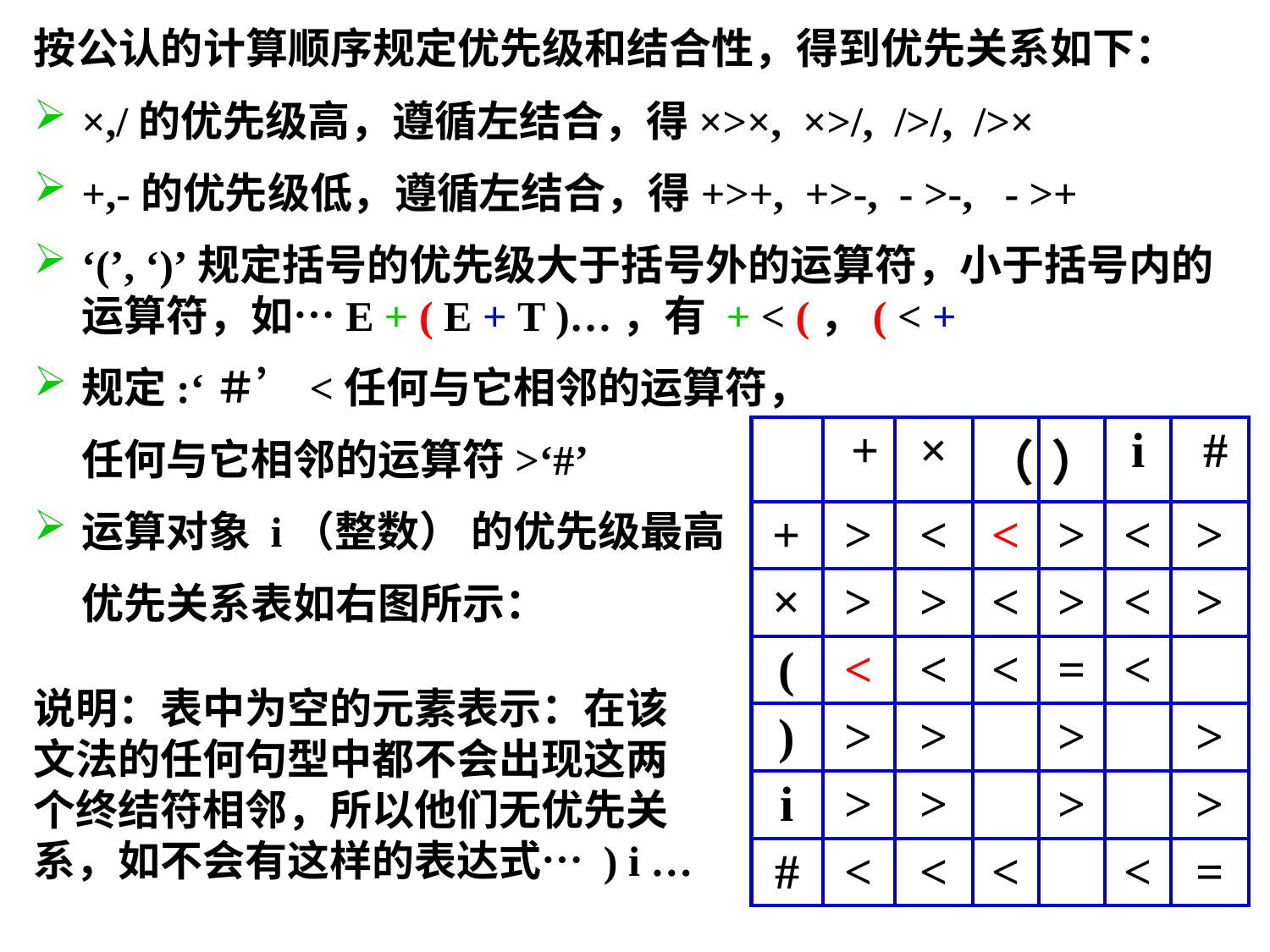

按公认的计算顺序规定优先级和结合性，得到优先关系如下：
×,/的优先级高，遵循左结合，得×>×,  ×>/,  />/,  />×
+,-的优先级低，遵循左结合，得+>+,  +>-,  - >-,   - >+
‘(’, ‘)’规定括号的优先级大于括号外的运算符，小于括号内的运算符，如…E + ( E + T )…，有 + < (，( < +
规定:‘＃’<任何与它相邻的运算符，
	任何与它相邻的运算符>‘#’
运算对象 i（整数） 的优先级最高
	优先关系表如右图所示：
|  | + | × | （ | ） | i | # |
| --- | --- | --- | --- | --- | --- | --- |
| + | > | < | < | > | < | > |
| × | > | > | < | > | < | > |
| ( | < | < | < | = | < |  |
| ) | > | > |  | > |  | > |
| i | > | > |  | > |  | > |
| # | < | < | < |  | < | = |
说明：表中为空的元素表示：在该文法的任何句型中都不会出现这两个终结符相邻，所以他们无优先关系，如不会有这样的表达式… ) i …